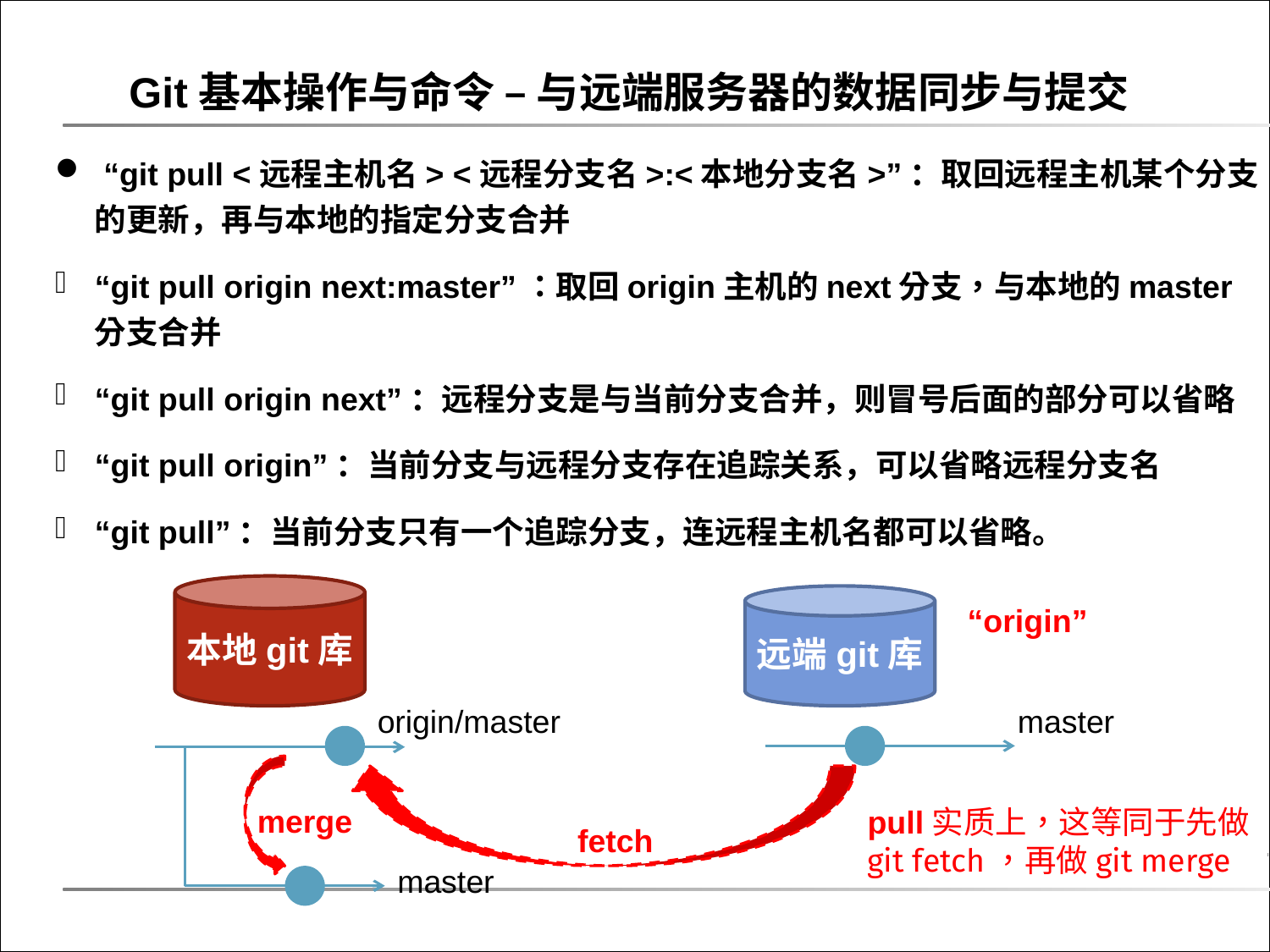

Git基本操作与命令 – 与远端服务器的数据同步与提交
 “git pull <远程主机名> <远程分支名>:<本地分支名>”：取回远程主机某个分支的更新，再与本地的指定分支合并
“git pull origin next:master”：取回origin主机的next分支，与本地的master分支合并
“git pull origin next”：远程分支是与当前分支合并，则冒号后面的部分可以省略
“git pull origin”：当前分支与远程分支存在追踪关系，可以省略远程分支名
“git pull”：当前分支只有一个追踪分支，连远程主机名都可以省略。

本地git库
“origin”
远端git库
origin/master
master

merge
fetch
pull实质上，这等同于先做git fetch，再做git merge
master